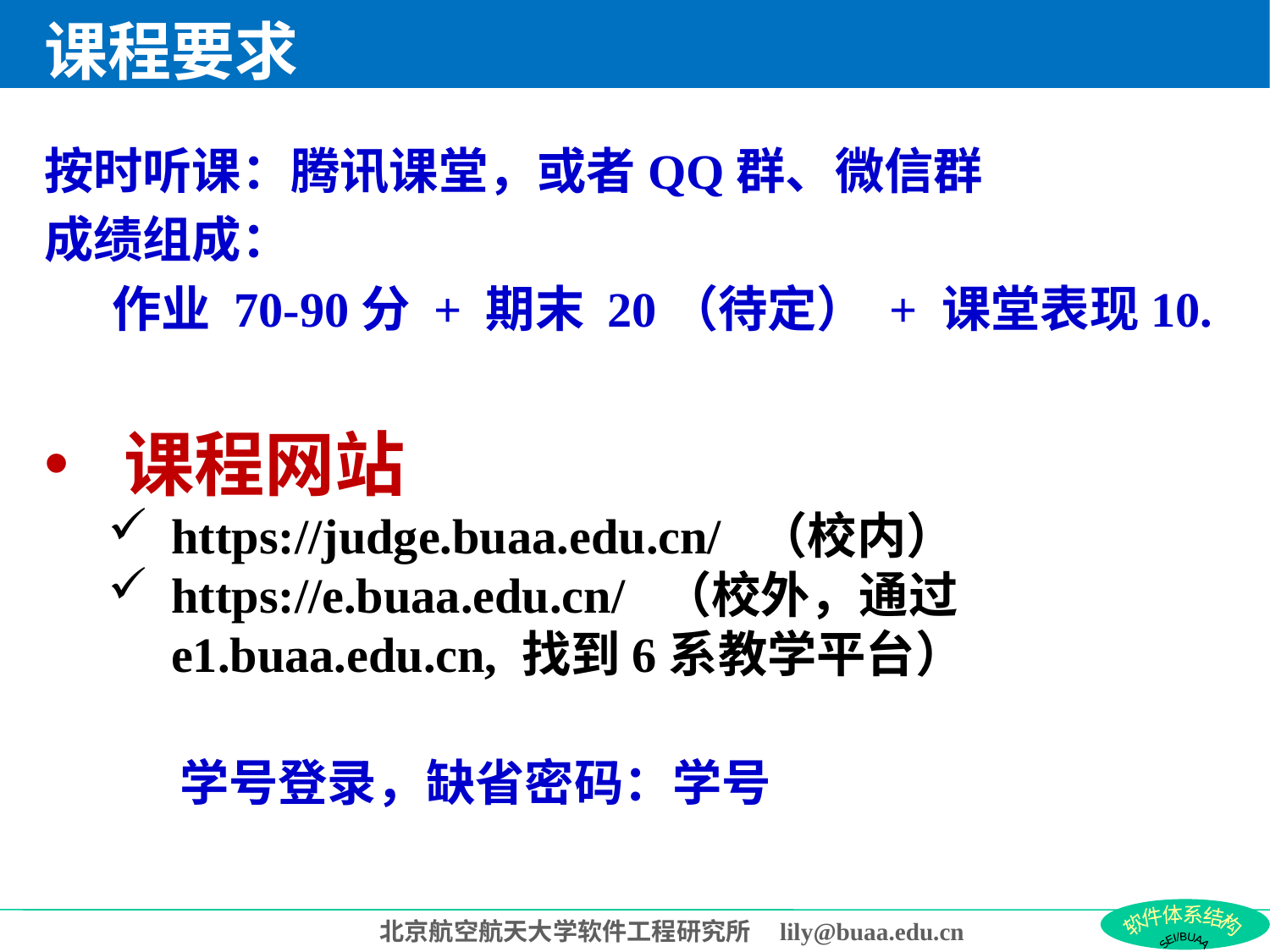

# 课程要求
按时听课：腾讯课堂，或者QQ群、微信群
成绩组成：
     作业 70-90分 + 期末 20（待定） + 课堂表现10.

课程网站
https://judge.buaa.edu.cn/  （校内）
https://e.buaa.edu.cn/  （校外，通过e1.buaa.edu.cn, 找到6系教学平台）
           学号登录，缺省密码：学号

北京航空航天大学软件工程研究所    lily@buaa.edu.cn